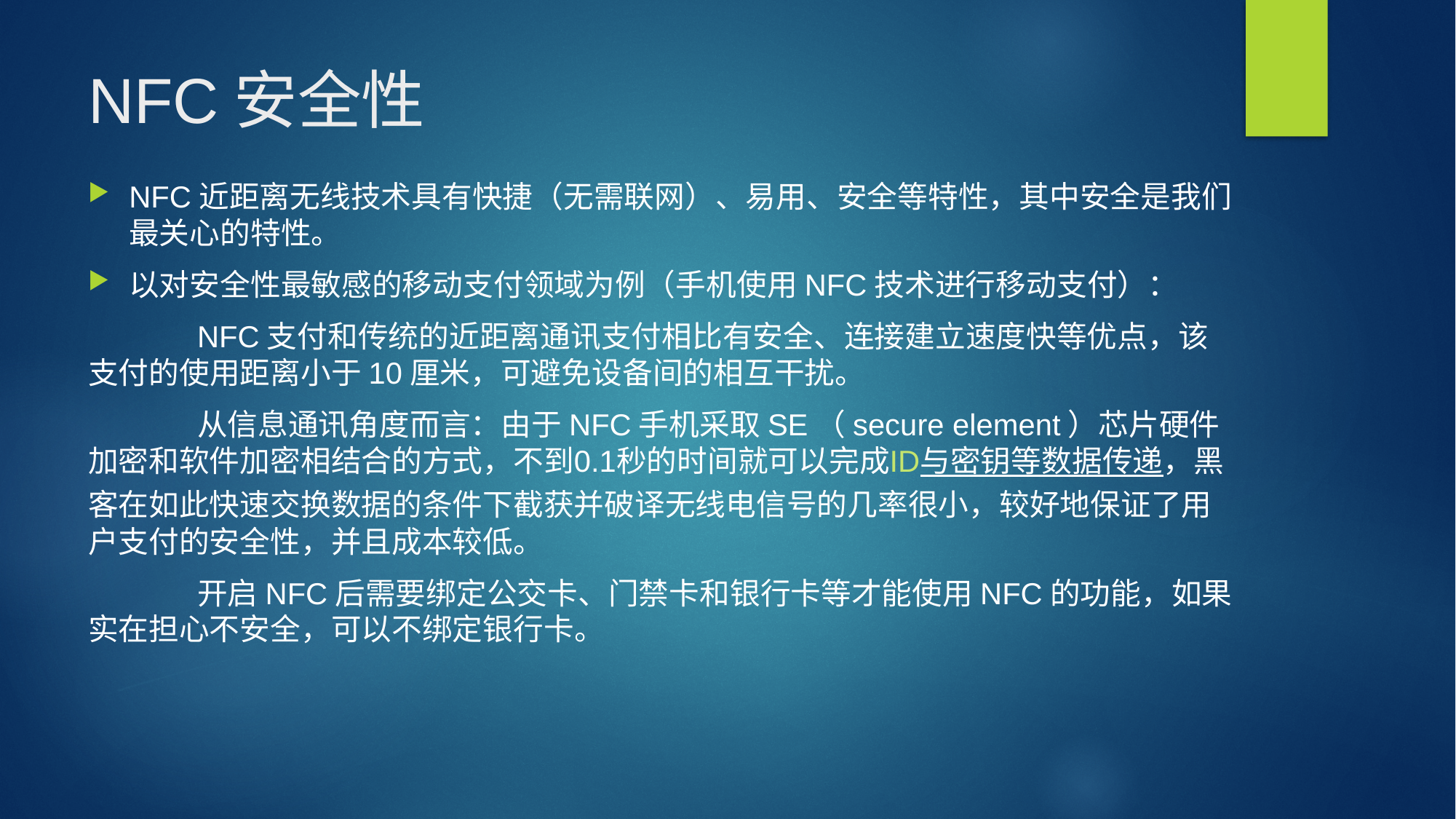

# NFC安全性
NFC近距离无线技术具有快捷（无需联网）、易用、安全等特性，其中安全是我们最关心的特性。
以对安全性最敏感的移动支付领域为例（手机使用NFC技术进行移动支付）：
	NFC支付和传统的近距离通讯支付相比有安全、连接建立速度快等优点，该支付的使用距离小于10厘米，可避免设备间的相互干扰。
	从信息通讯角度而言：由于NFC手机采取SE（secure element）芯片硬件加密和软件加密相结合的方式，不到0.1秒的时间就可以完成ID与密钥等数据传递，黑客在如此快速交换数据的条件下截获并破译无线电信号的几率很小，较好地保证了用户支付的安全性，并且成本较低。
	开启NFC后需要绑定公交卡、门禁卡和银行卡等才能使用NFC的功能，如果实在担心不安全，可以不绑定银行卡。